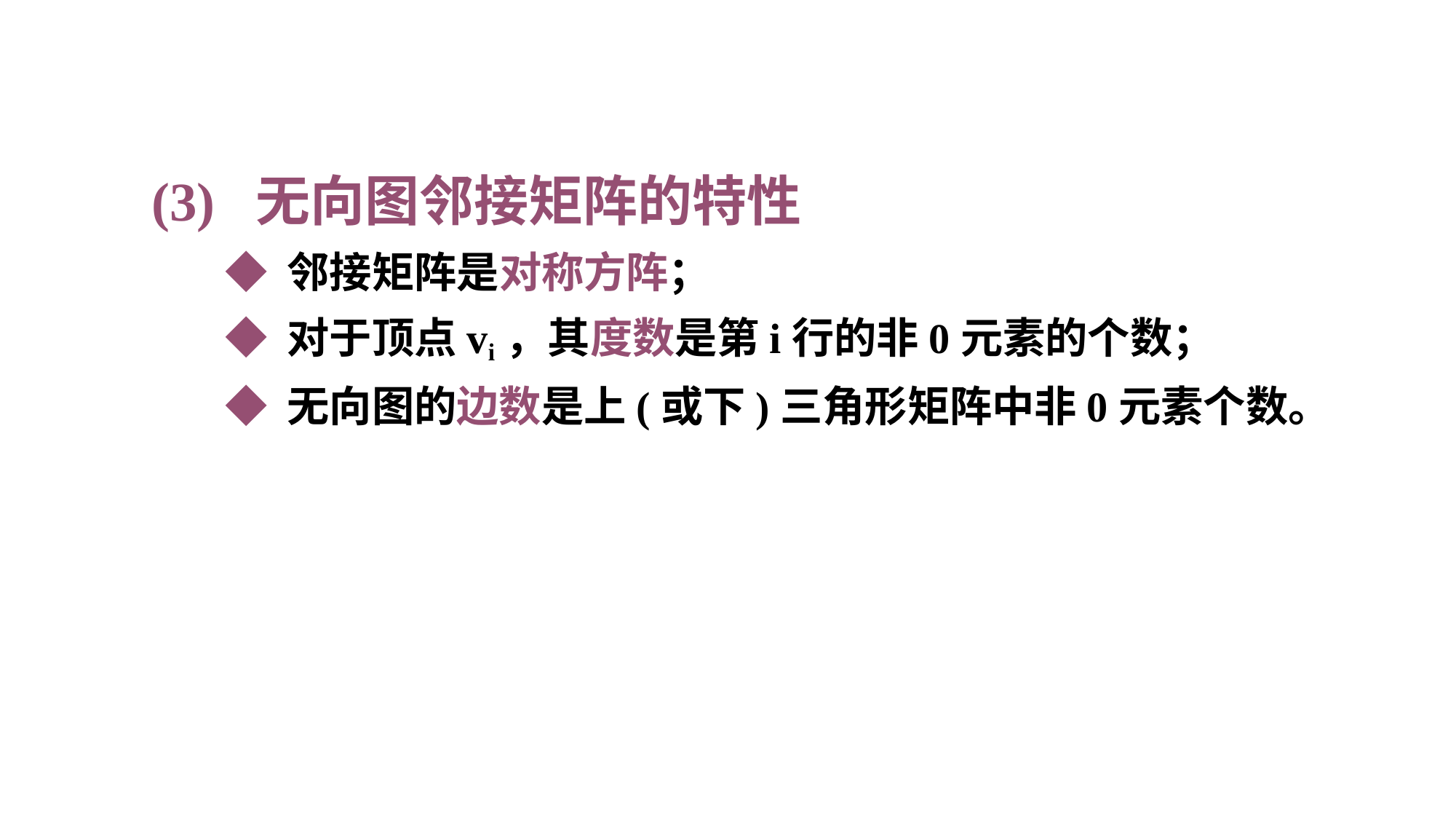

(3)  无向图邻接矩阵的特性
 ◆ 邻接矩阵是对称方阵；
 ◆ 对于顶点vi，其度数是第i行的非0元素的个数；
 ◆ 无向图的边数是上(或下)三角形矩阵中非0元素个数。